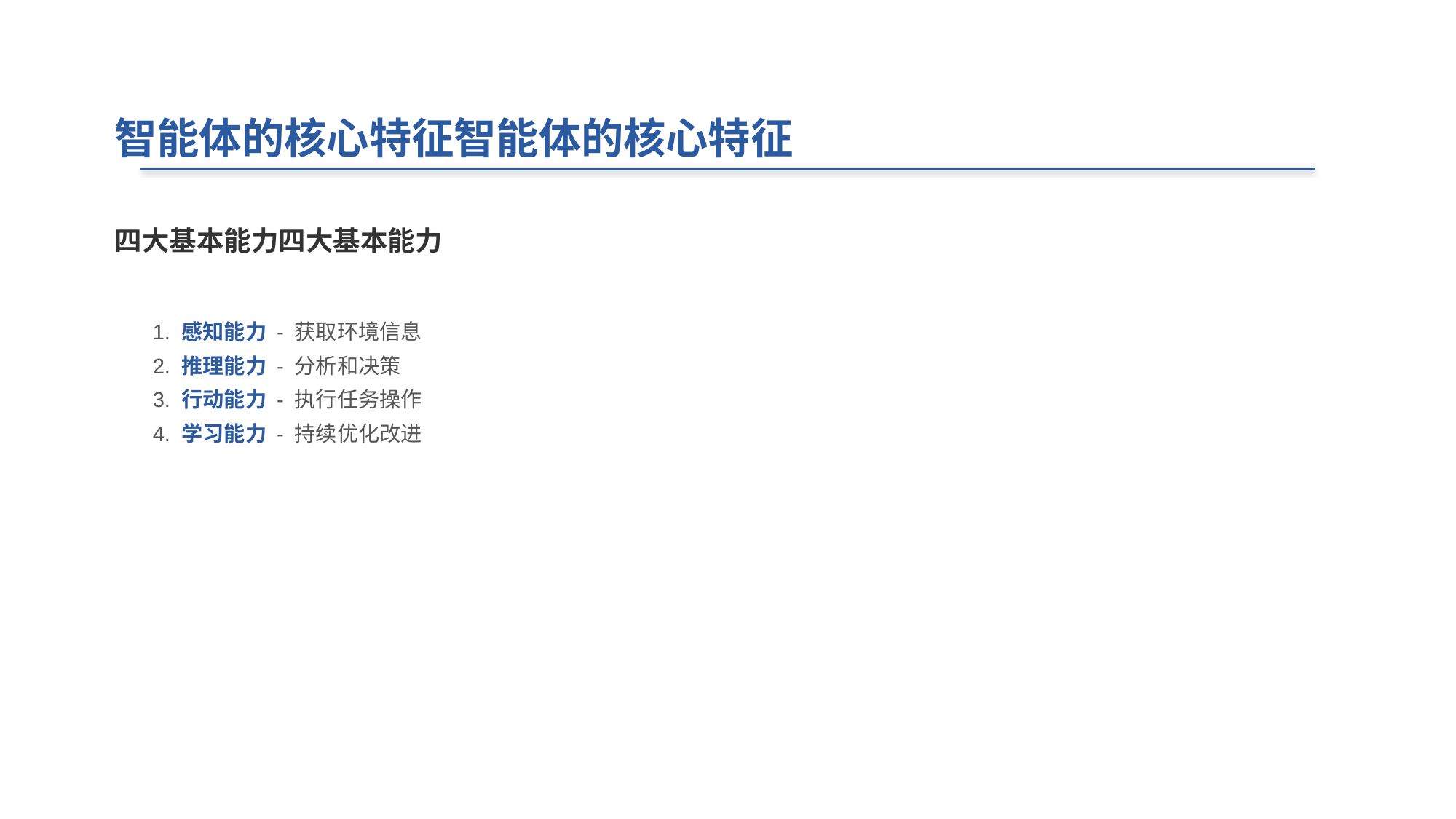

智能体的核心特征智能体的核心特征
四大基本能力四大基本能力
1. 感知能力 - 获取环境信息
2. 推理能力 - 分析和决策
3. 行动能力 - 执行任务操作
4. 学习能力 - 持续优化改进